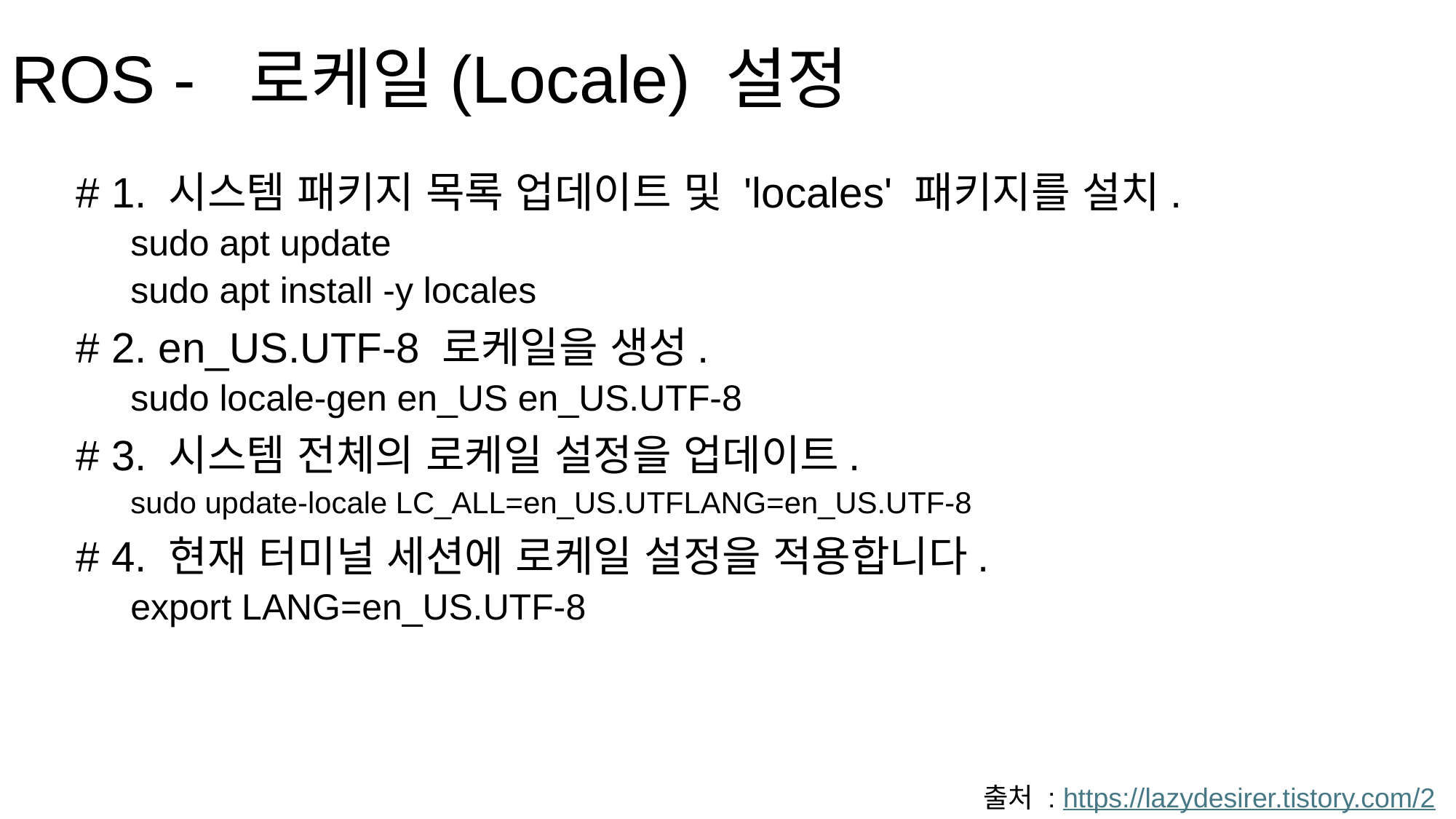

# ROS -  로케일(Locale) 설정
# 1. 시스템 패키지 목록 업데이트 및 'locales' 패키지를 설치.
sudo apt update
sudo apt install -y locales
# 2. en_US.UTF-8 로케일을 생성.
sudo locale-gen en_US en_US.UTF-8
# 3. 시스템 전체의 로케일 설정을 업데이트.
sudo update-locale LC_ALL=en_US.UTFLANG=en_US.UTF-8
# 4. 현재 터미널 세션에 로케일 설정을 적용합니다.
export LANG=en_US.UTF-8
출처 : https://lazydesirer.tistory.com/2